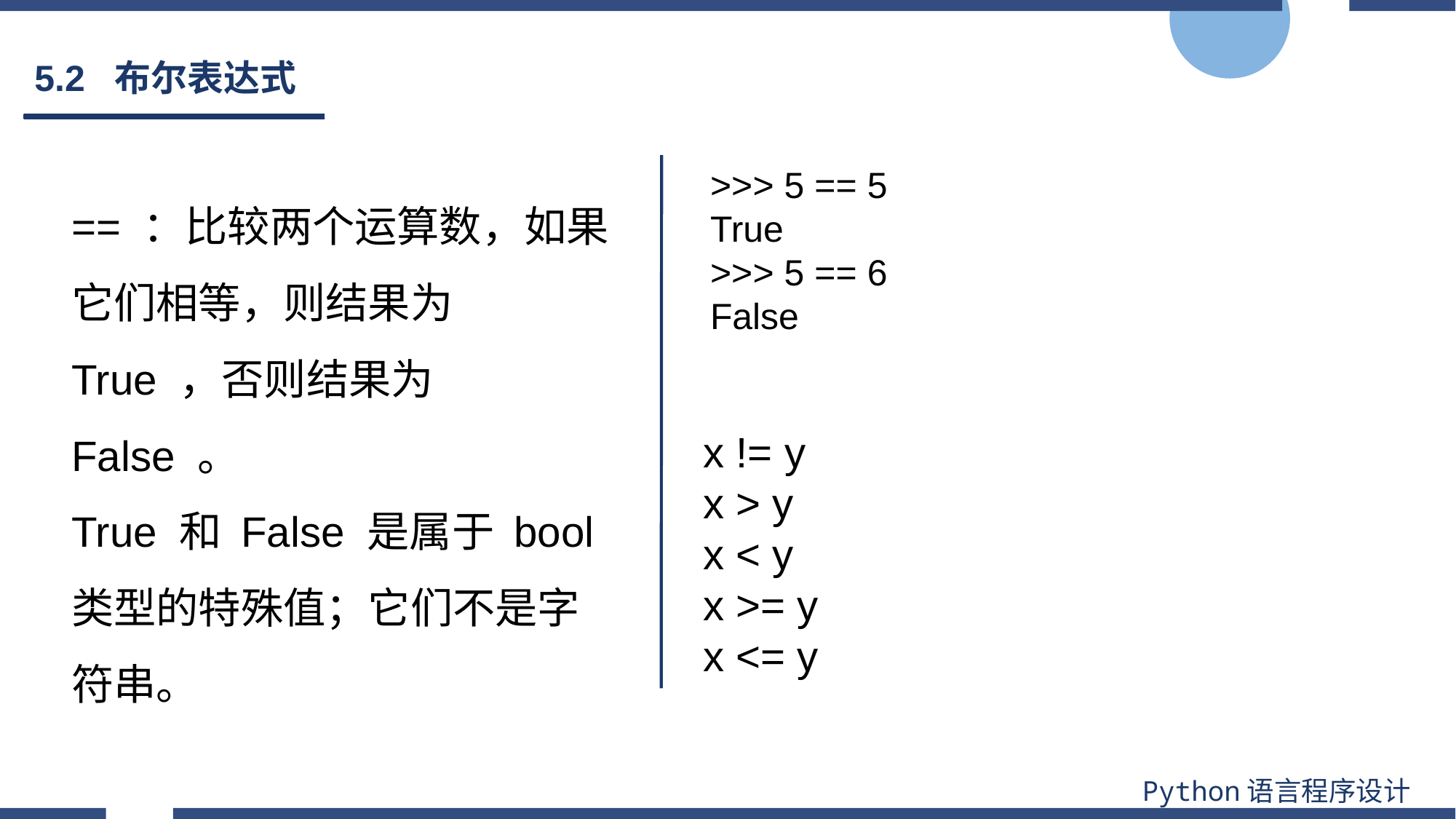

# 5.2  布尔表达式
>>> 5 == 5
True
>>> 5 == 6
False
== ：比较两个运算数，如果它们相等，则结果为 True ，否则结果为 False 。
True 和 False 是属于 bool 类型的特殊值；它们不是字符串。
x != y
x > y
x < y
x >= y
x <= y